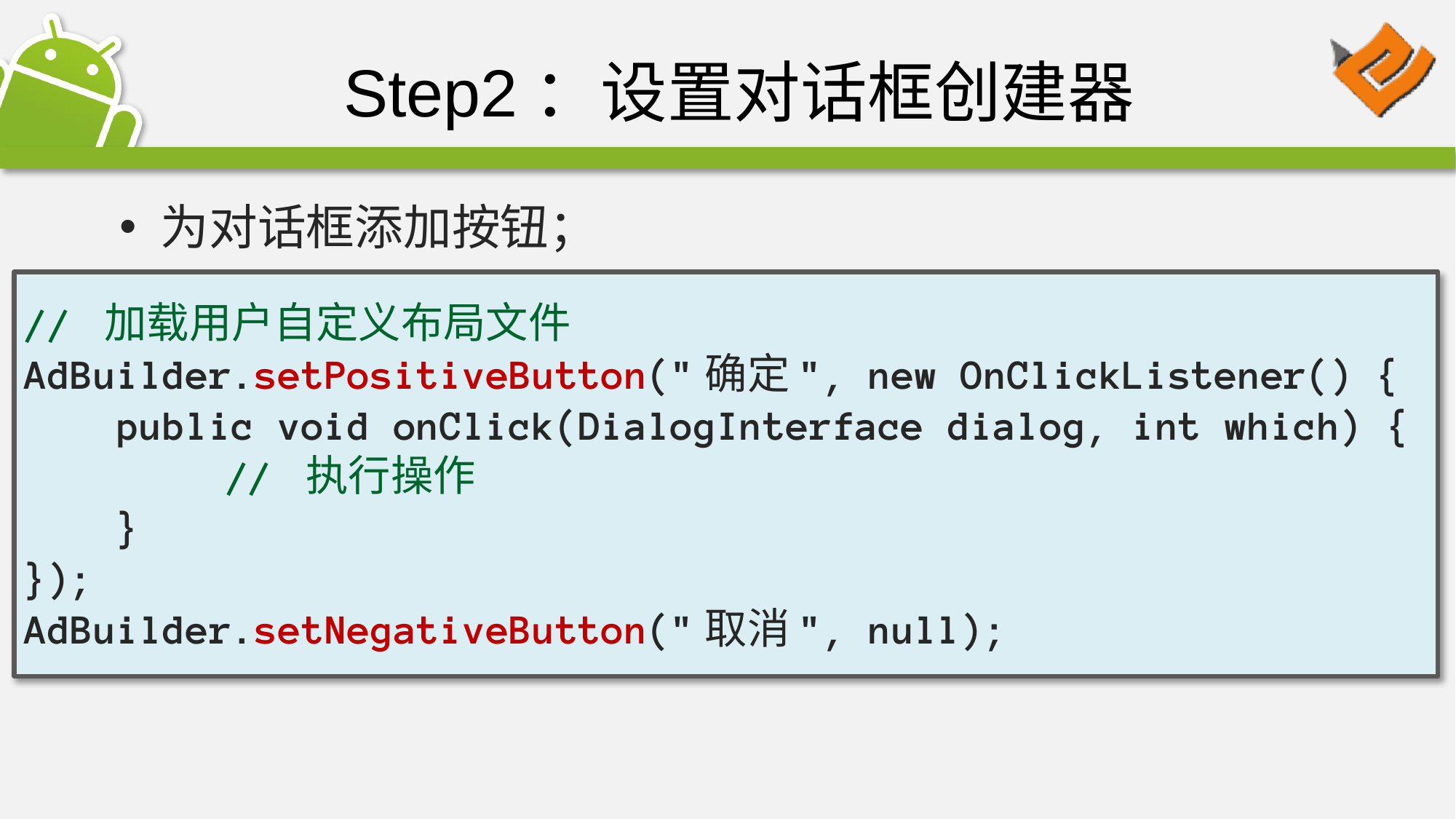

# Step2：设置对话框创建器
为对话框添加按钮；
// 加载用户自定义布局文件
AdBuilder.setPositiveButton("确定", new OnClickListener() {
    public void onClick(DialogInterface dialog, int which) {
	    // 执行操作
    }
});
AdBuilder.setNegativeButton("取消", null);